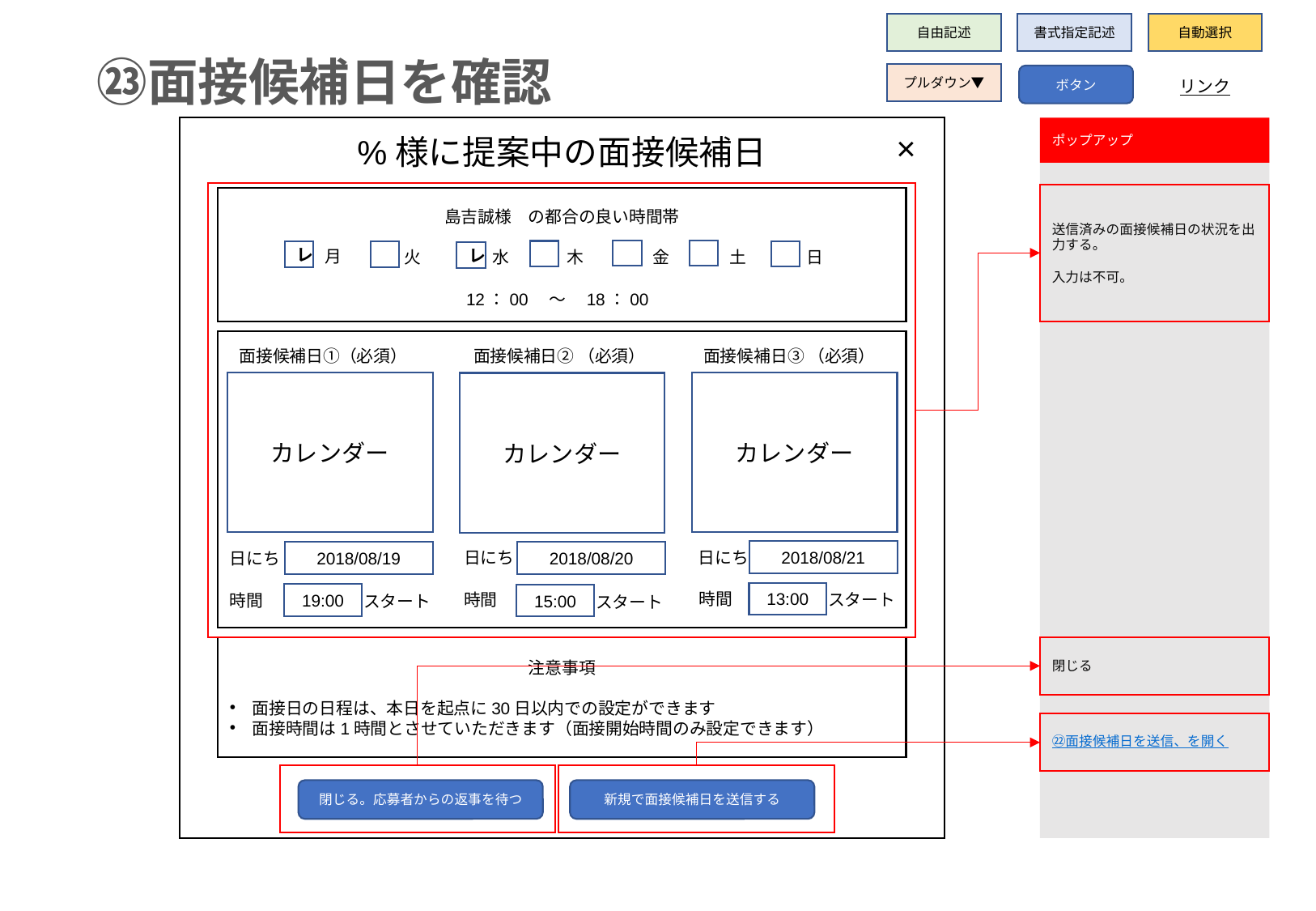

自由記述
書式指定記述
自動選択
㉓面接候補日を確認
プルダウン▼
ボタン
リンク

ポップアップ
×
%様に提案中の面接候補日

送信済みの面接候補日の状況を出力する。

入力は不可。

島吉誠様　の都合の良い時間帯
　月

火
水
木
金
土
日
レ

レ
12：00　～　18：00

面接候補日①（必須）
面接候補日② （必須）
面接候補日③ （必須）
カレンダー
カレンダー
カレンダー
日にち
2018/08/21
日にち
2018/08/20
2018/08/19
日にち
時間
13:00
時間
スタート
19:00
時間
15:00
スタート
スタート
閉じる
注意事項

面接日の日程は、本日を起点に30日以内での設定ができます
面接時間は1時間とさせていただきます（面接開始時間のみ設定できます）
㉒面接候補日を送信、を開く

閉じる。応募者からの返事を待つ
新規で面接候補日を送信する